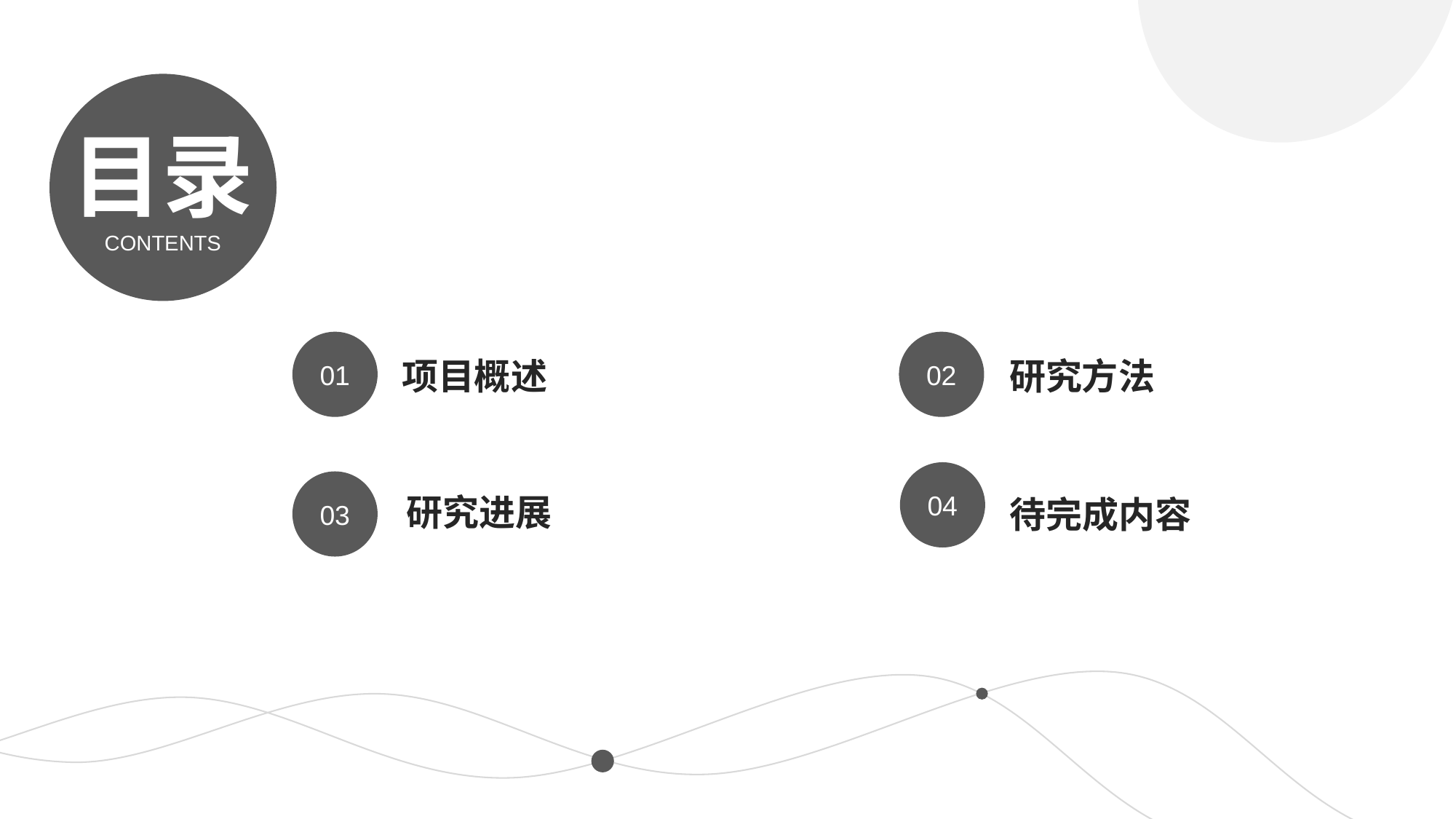

行业PPT模板http://www.1ppt.com/hangye/

目录
CONTENTS
01
02
项目概述
研究方法
03
研究进展

04
待完成内容